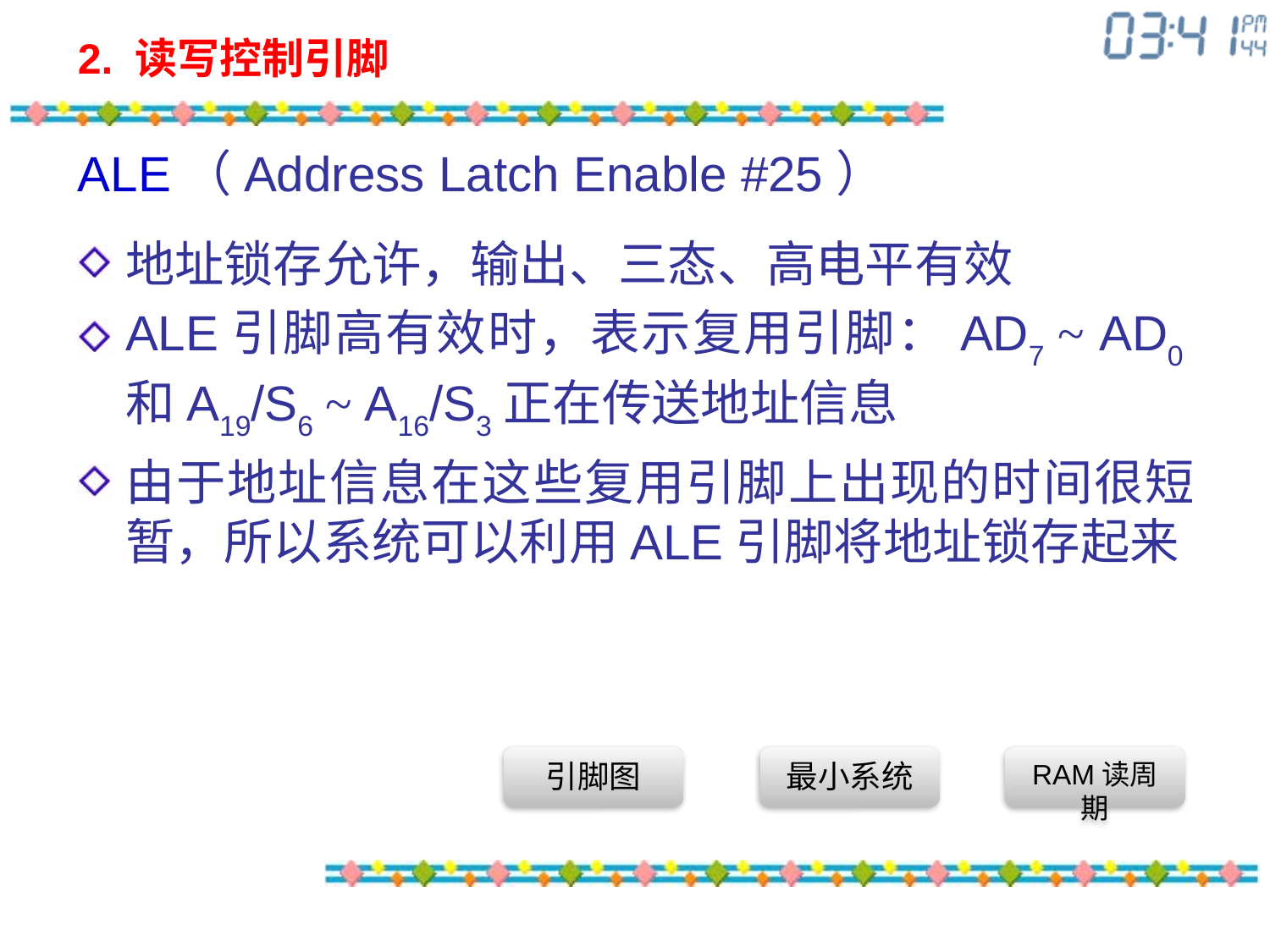

# 2. 读写控制引脚
ALE（Address Latch Enable #25）
地址锁存允许，输出、三态、高电平有效
ALE引脚高有效时，表示复用引脚：AD7 ~ AD0和A19/S6 ~ A16/S3正在传送地址信息
由于地址信息在这些复用引脚上出现的时间很短暂，所以系统可以利用ALE引脚将地址锁存起来
引脚图
最小系统
RAM读周期